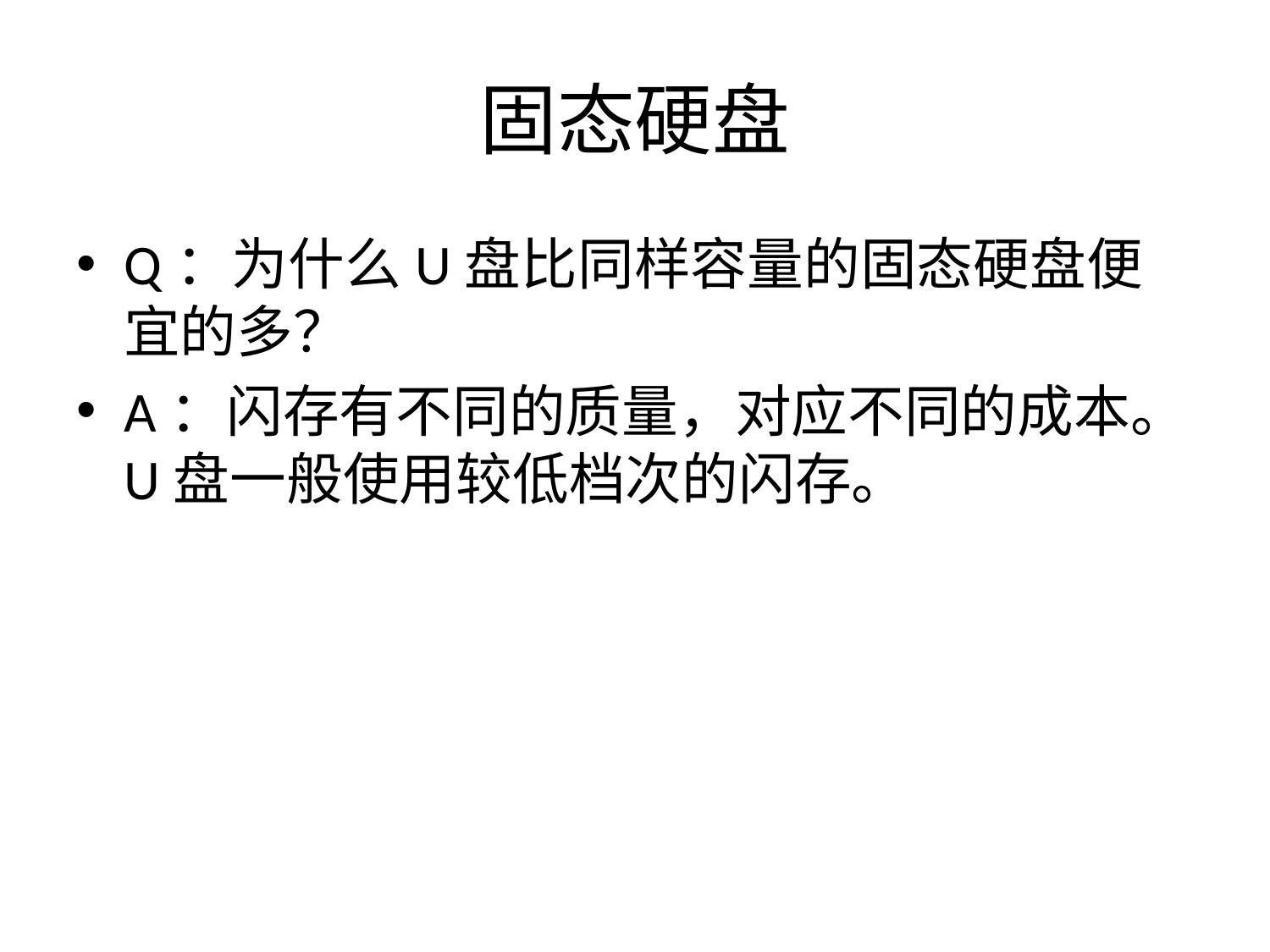

# 固态硬盘
Q：为什么U盘比同样容量的固态硬盘便宜的多？
A：闪存有不同的质量，对应不同的成本。U盘一般使用较低档次的闪存。